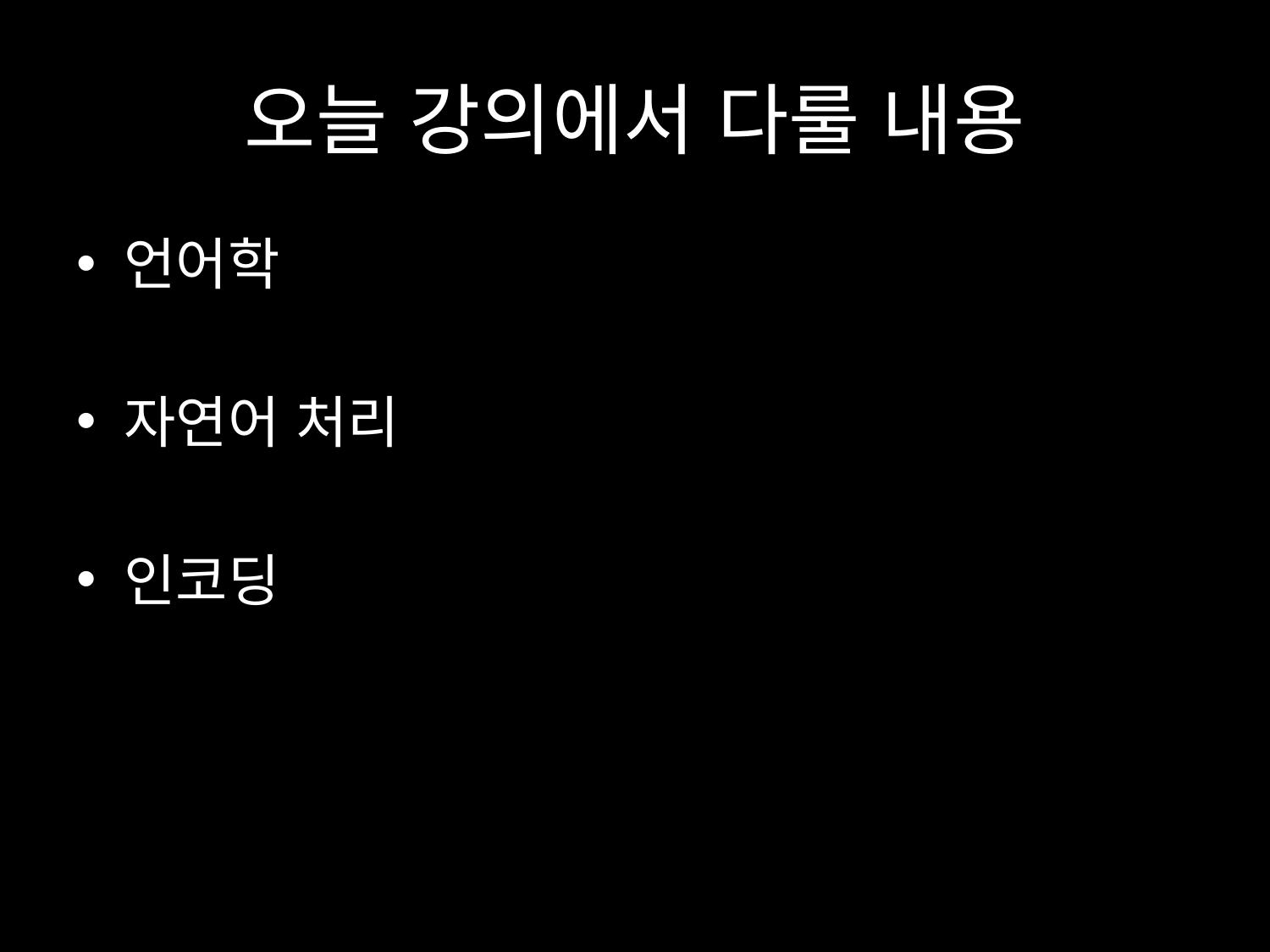

# 오늘 강의에서 다룰 내용
언어학

자연어 처리

인코딩